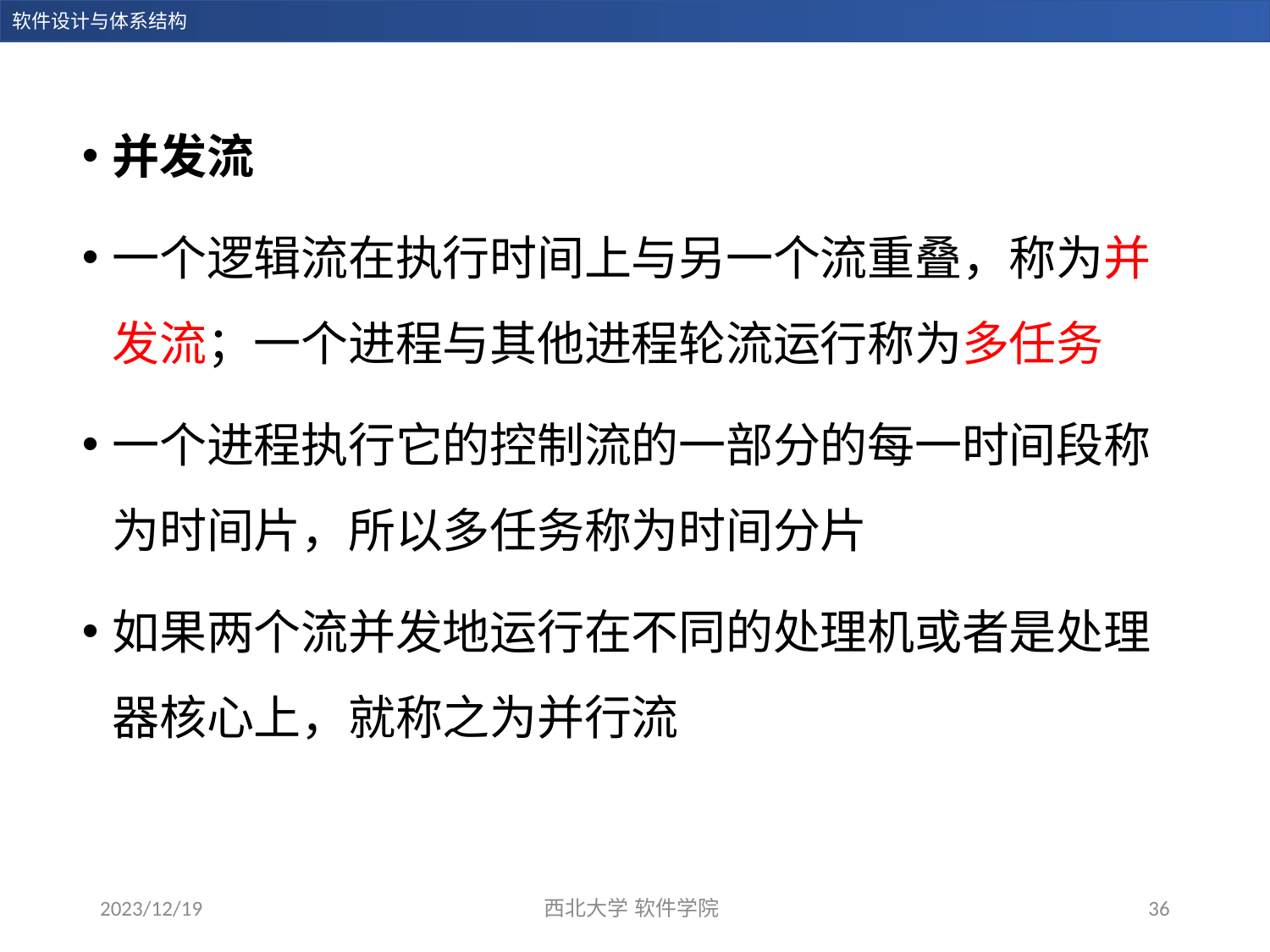

并发流
一个逻辑流在执行时间上与另一个流重叠，称为并发流；一个进程与其他进程轮流运行称为多任务
一个进程执行它的控制流的一部分的每一时间段称为时间片，所以多任务称为时间分片
如果两个流并发地运行在不同的处理机或者是处理器核心上，就称之为并行流
2023/12/19
西北大学 软件学院
36